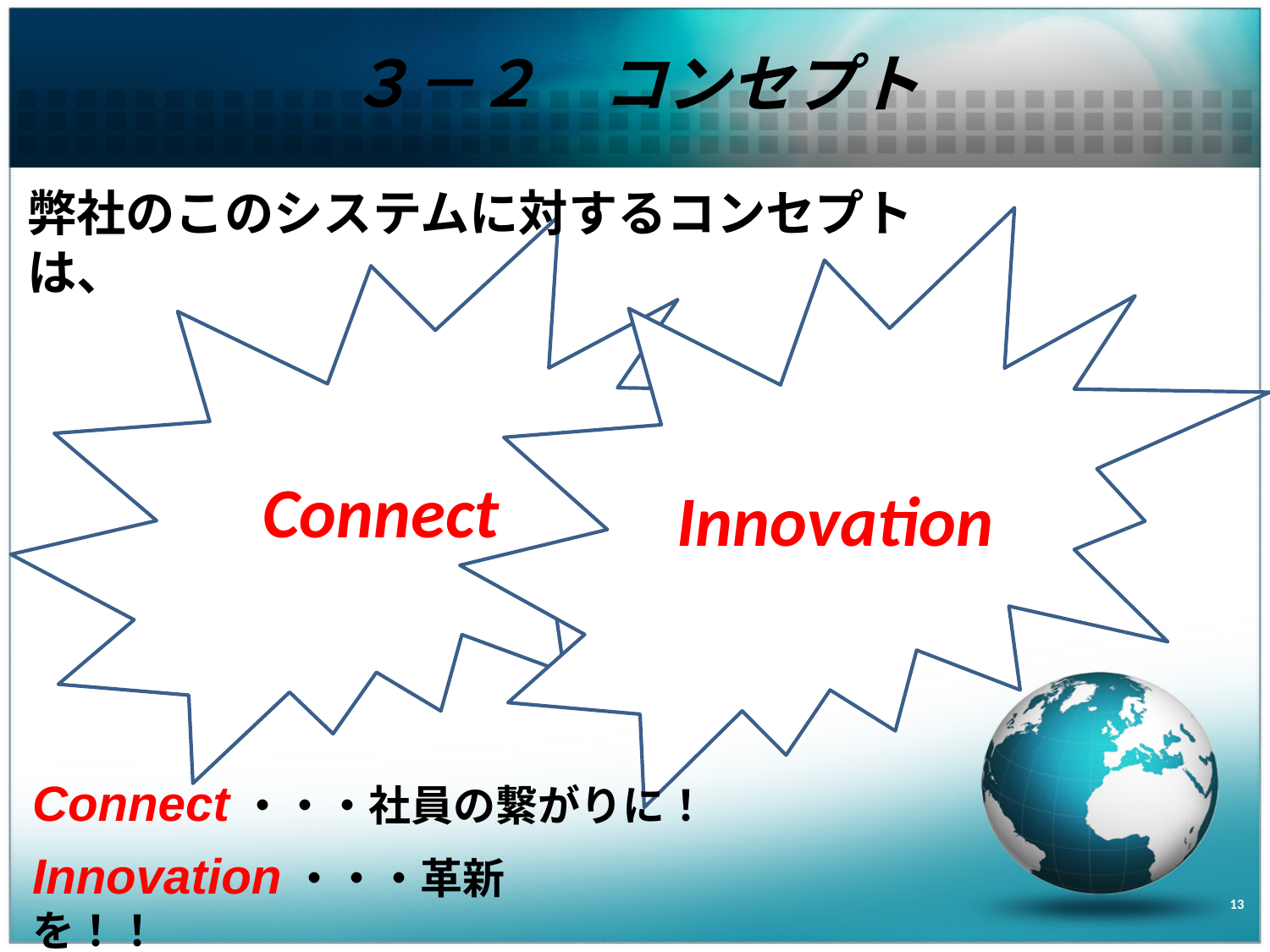

# ３－２　コンセプト
弊社のこのシステムに対するコンセプトは、
Innovation
Connect
Connect・・・社員の繋がりに！
Innovation・・・革新を！！
13